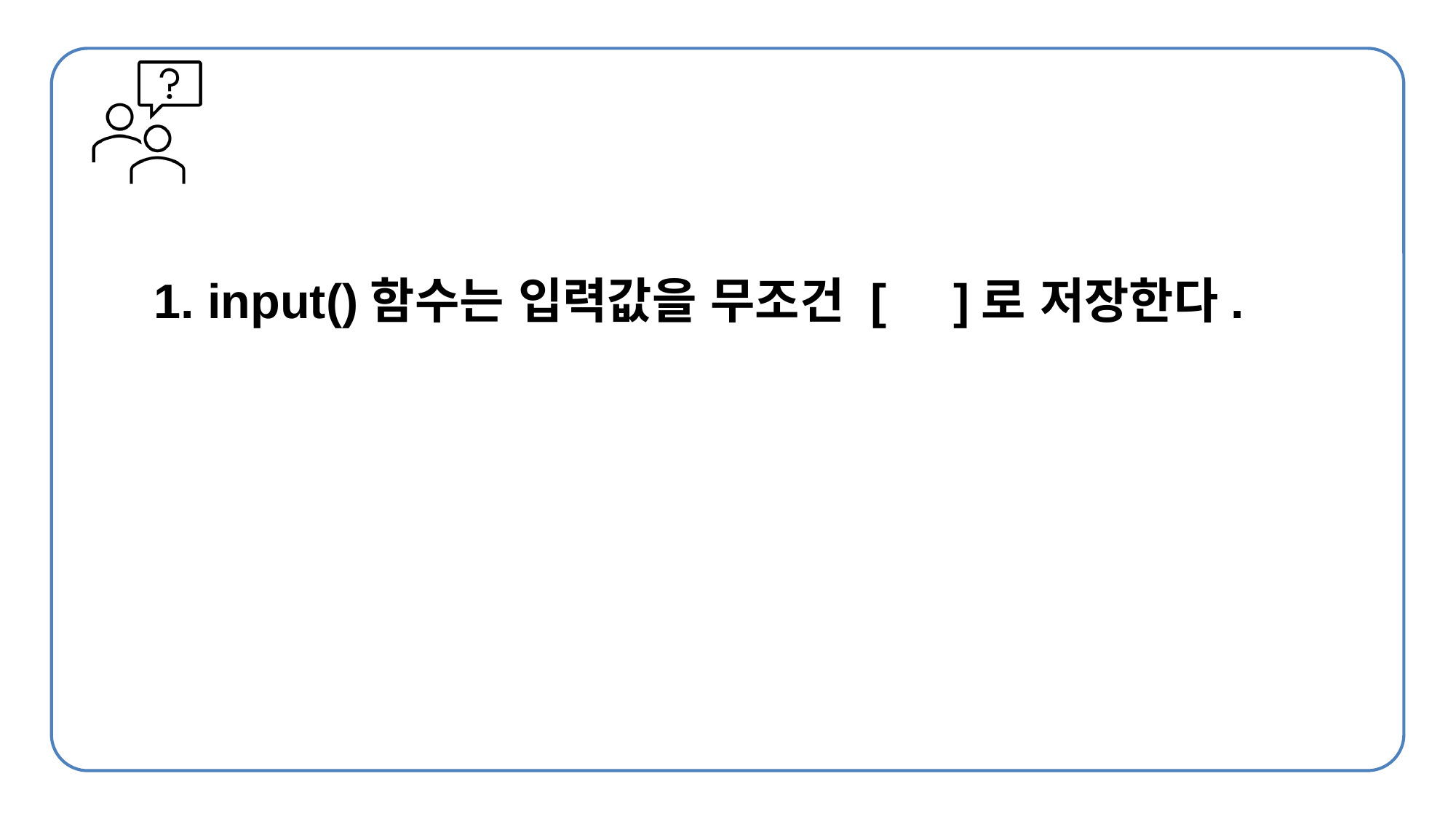

1. input()함수는 입력값을 무조건 [     ]로 저장한다.